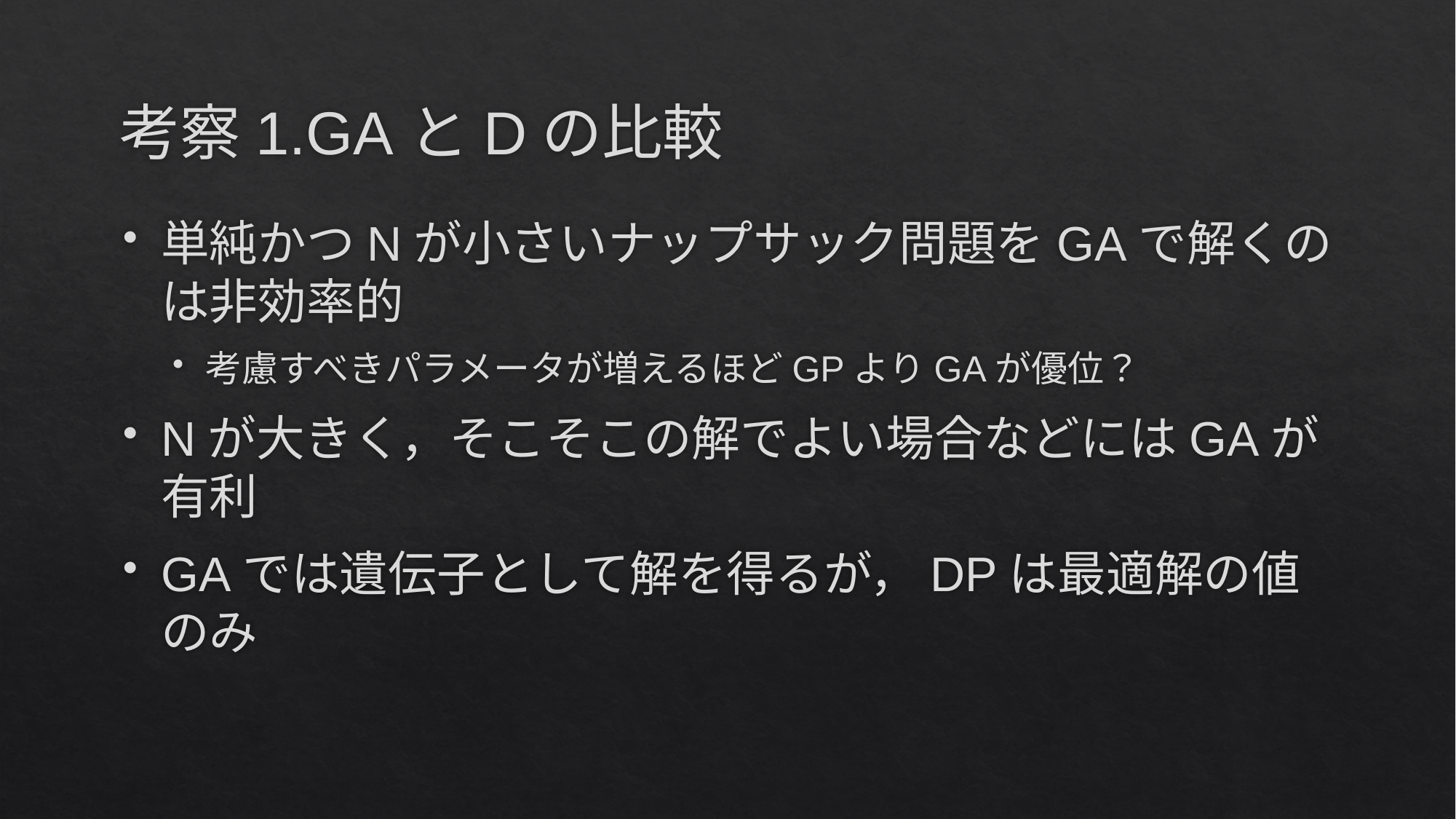

# 考察1.GAとDの比較
単純かつNが小さいナップサック問題をGAで解くのは非効率的
考慮すべきパラメータが増えるほどGPよりGAが優位？
Nが大きく，そこそこの解でよい場合などにはGAが有利
GAでは遺伝子として解を得るが，DPは最適解の値のみ